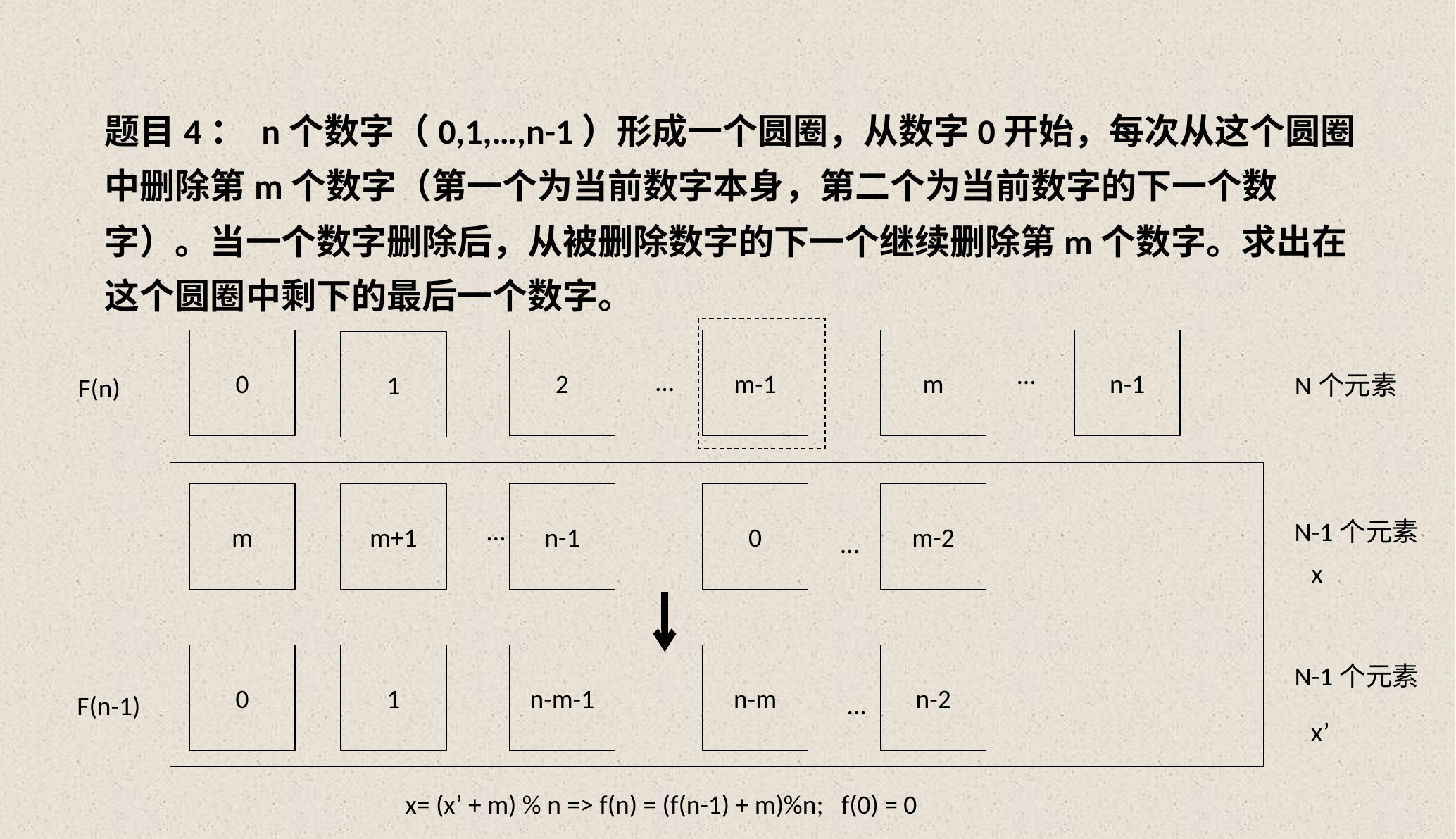

题目4： n个数字（0,1,…,n-1）形成一个圆圈，从数字0开始，每次从这个圆圈中删除第m个数字（第一个为当前数字本身，第二个为当前数字的下一个数字）。当一个数字删除后，从被删除数字的下一个继续删除第m个数字。求出在这个圆圈中剩下的最后一个数字。

0
2
m-1
m
n-1
1
…
…
N个元素
F(n)

m
m+1
n-1
0
m-2
…
N-1个元素
…
x
0
1
n-m-1
n-m
n-2
N-1个元素
…
F(n-1)
x’
x= (x’ + m) % n => f(n) = (f(n-1) + m)%n;   f(0) = 0